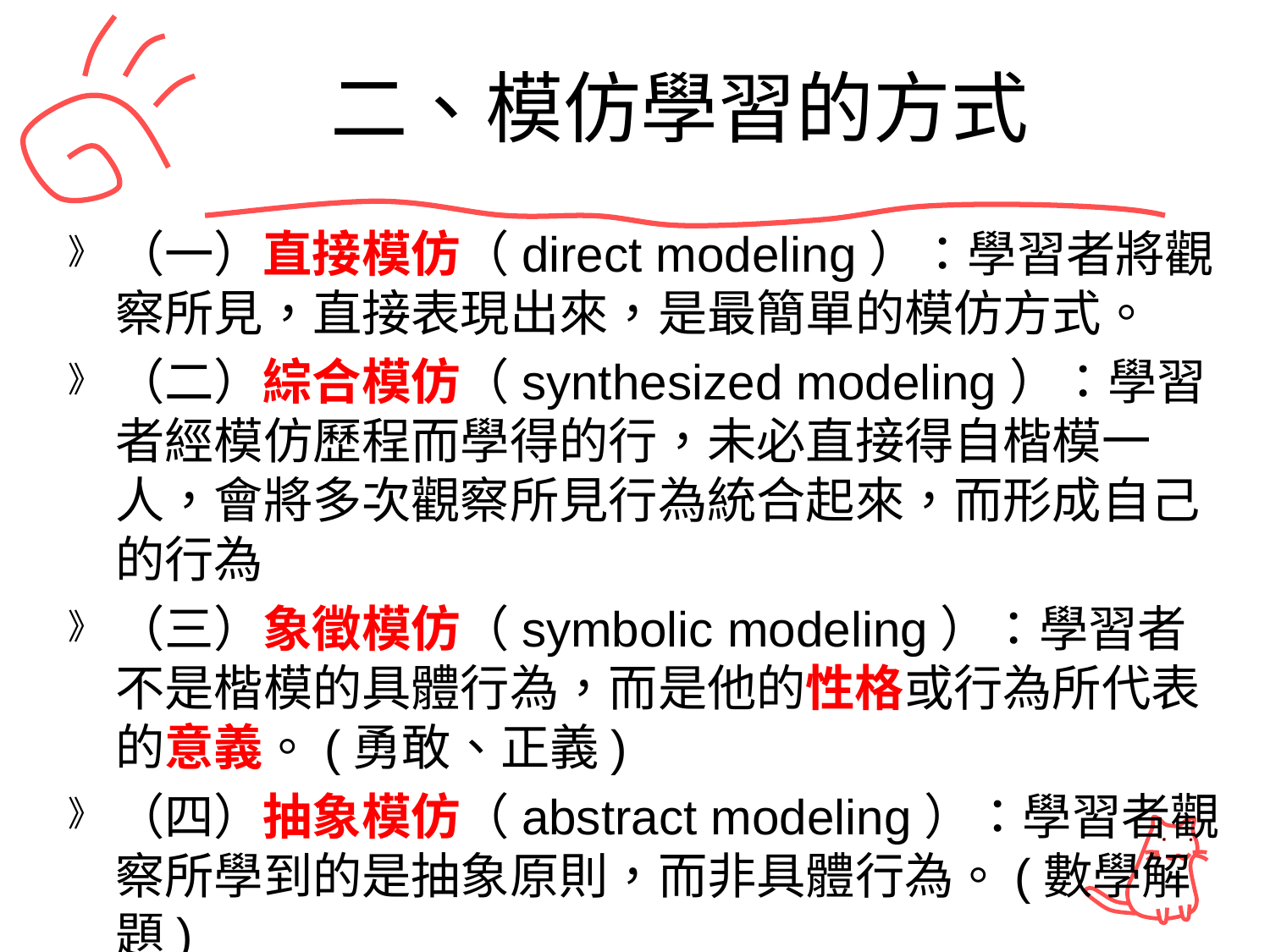

# 二、模仿學習的方式
（一）直接模仿（direct modeling）：學習者將觀察所見，直接表現出來，是最簡單的模仿方式。
（二）綜合模仿（synthesized modeling）：學習者經模仿歷程而學得的行，未必直接得自楷模一人，會將多次觀察所見行為統合起來，而形成自己的行為
（三）象徵模仿（symbolic modeling）：學習者不是楷模的具體行為，而是他的性格或行為所代表的意義。(勇敢、正義)
（四）抽象模仿（abstract modeling）：學習者觀察所學到的是抽象原則，而非具體行為。(數學解題)